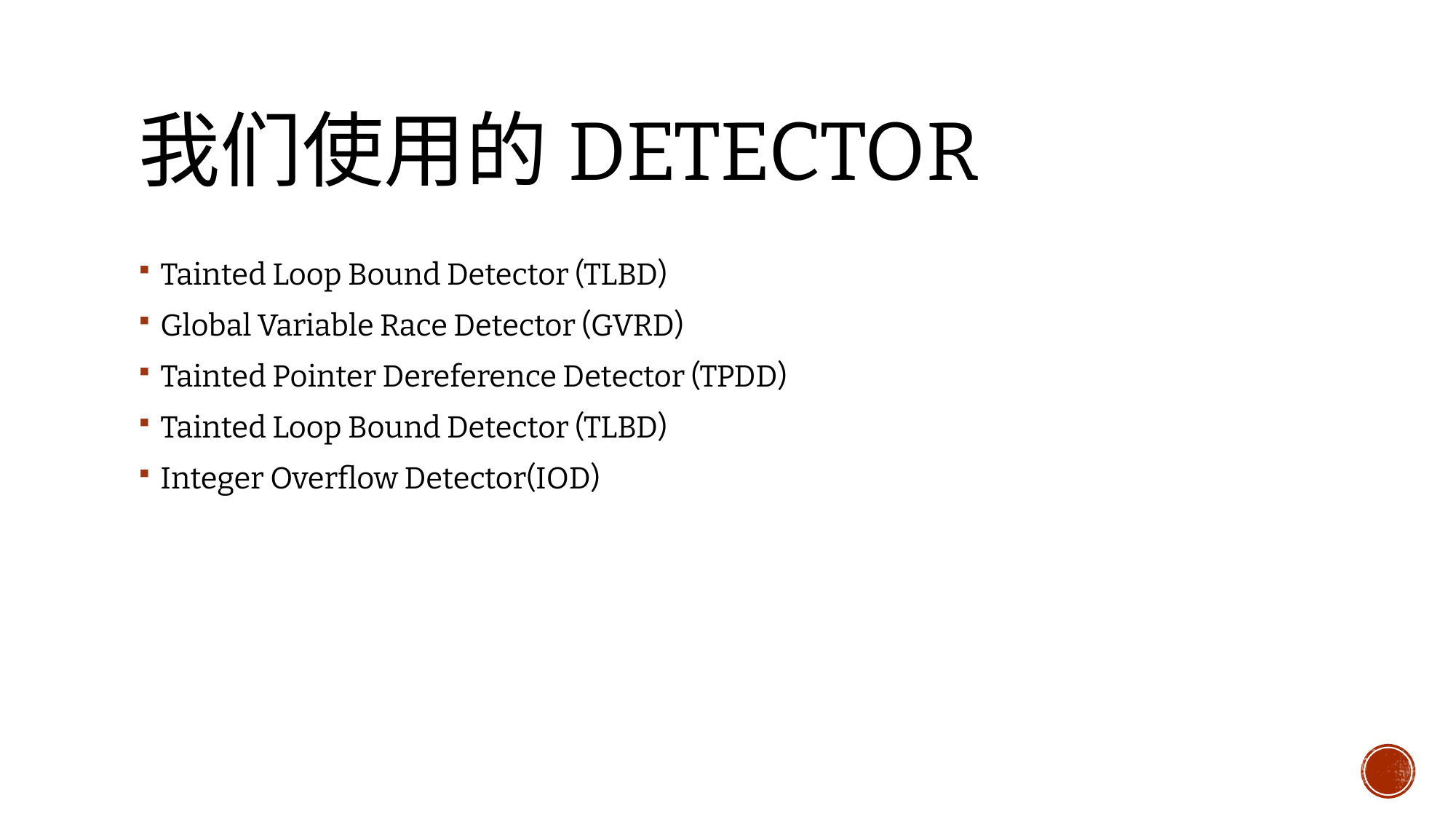

# 我们使用的detector
Tainted Loop Bound Detector (TLBD)
Global Variable Race Detector (GVRD)
Tainted Pointer Dereference Detector (TPDD)
Tainted Loop Bound Detector (TLBD)
Integer Overflow Detector(IOD)